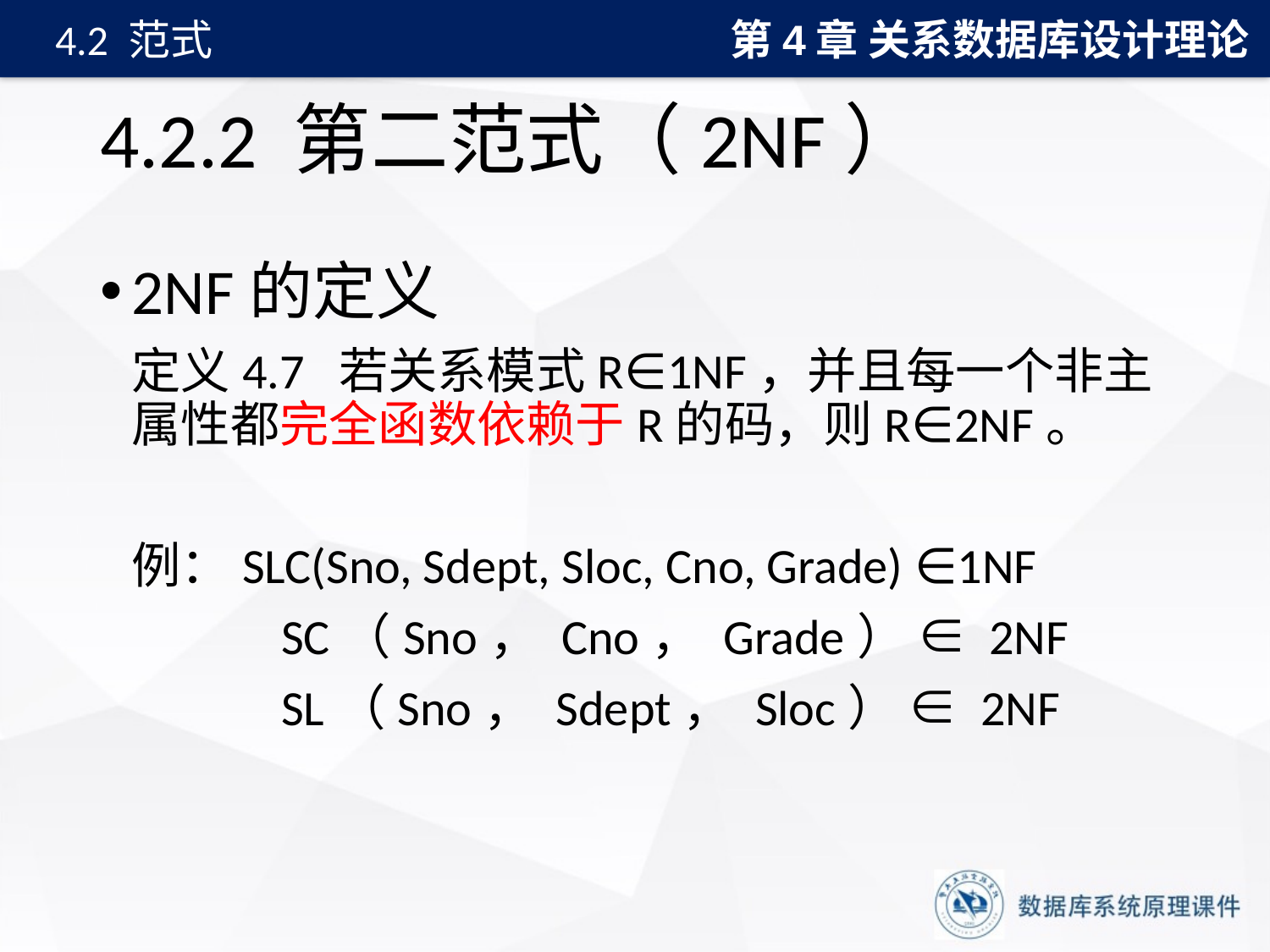

第4章 关系数据库设计理论
4.2 范式
# 4.2.2 第二范式（2NF）
2NF的定义
	定义4.7  若关系模式R∈1NF，并且每一个非主属性都完全函数依赖于R的码，则R∈2NF。

	例：SLC(Sno, Sdept, Sloc, Cno, Grade) ∈1NF
 		  SC（Sno， Cno， Grade） ∈ 2NF
          	  SL（Sno， Sdept， Sloc） ∈ 2NF